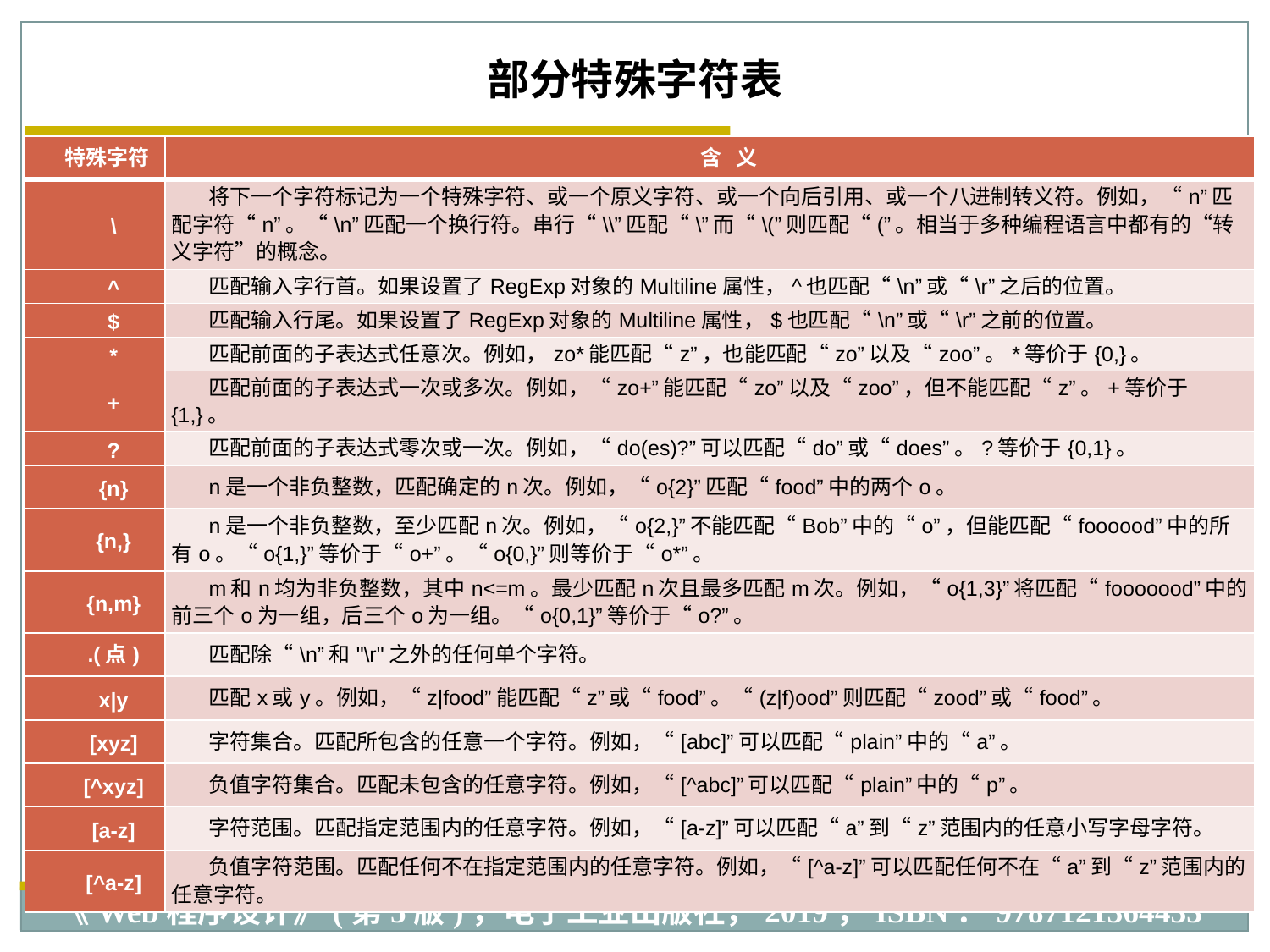

部分特殊字符表
| 特殊字符 | 含 义 |
| --- | --- |
| \ | 将下一个字符标记为一个特殊字符、或一个原义字符、或一个向后引用、或一个八进制转义符。例如，“n”匹配字符“n”。“\n”匹配一个换行符。串行“\\”匹配“\”而“\(”则匹配“(”。相当于多种编程语言中都有的“转义字符”的概念。 |
| ^ | 匹配输入字行首。如果设置了RegExp对象的Multiline属性，^也匹配“\n”或“\r”之后的位置。 |
| $ | 匹配输入行尾。如果设置了RegExp对象的Multiline属性，$也匹配“\n”或“\r”之前的位置。 |
| \* | 匹配前面的子表达式任意次。例如，zo\*能匹配“z”，也能匹配“zo”以及“zoo”。\*等价于{0,}。 |
| + | 匹配前面的子表达式一次或多次。例如，“zo+”能匹配“zo”以及“zoo”，但不能匹配“z”。+等价于{1,}。 |
| ? | 匹配前面的子表达式零次或一次。例如，“do(es)?”可以匹配“do”或“does”。?等价于{0,1}。 |
| {n} | n是一个非负整数，匹配确定的n次。例如，“o{2}”匹配“food”中的两个o。 |
| {n,} | n是一个非负整数，至少匹配n次。例如，“o{2,}”不能匹配“Bob”中的“o”，但能匹配“foooood”中的所有o。“o{1,}”等价于“o+”。“o{0,}”则等价于“o\*”。 |
| {n,m} | m和n均为非负整数，其中n<=m。最少匹配n次且最多匹配m次。例如，“o{1,3}”将匹配“fooooood”中的前三个o为一组，后三个o为一组。“o{0,1}”等价于“o?”。 |
| .(点) | 匹配除“\n”和"\r"之外的任何单个字符。 |
| x|y | 匹配x或y。例如，“z|food”能匹配“z”或“food”。“(z|f)ood”则匹配“zood”或“food”。 |
| [xyz] | 字符集合。匹配所包含的任意一个字符。例如，“[abc]”可以匹配“plain”中的“a”。 |
| [^xyz] | 负值字符集合。匹配未包含的任意字符。例如，“[^abc]”可以匹配“plain”中的“p”。 |
| [a-z] | 字符范围。匹配指定范围内的任意字符。例如，“[a-z]”可以匹配“a”到“z”范围内的任意小写字母字符。 |
| [^a-z] | 负值字符范围。匹配任何不在指定范围内的任意字符。例如，“[^a-z]”可以匹配任何不在“a”到“z”范围内的任意字符。 |